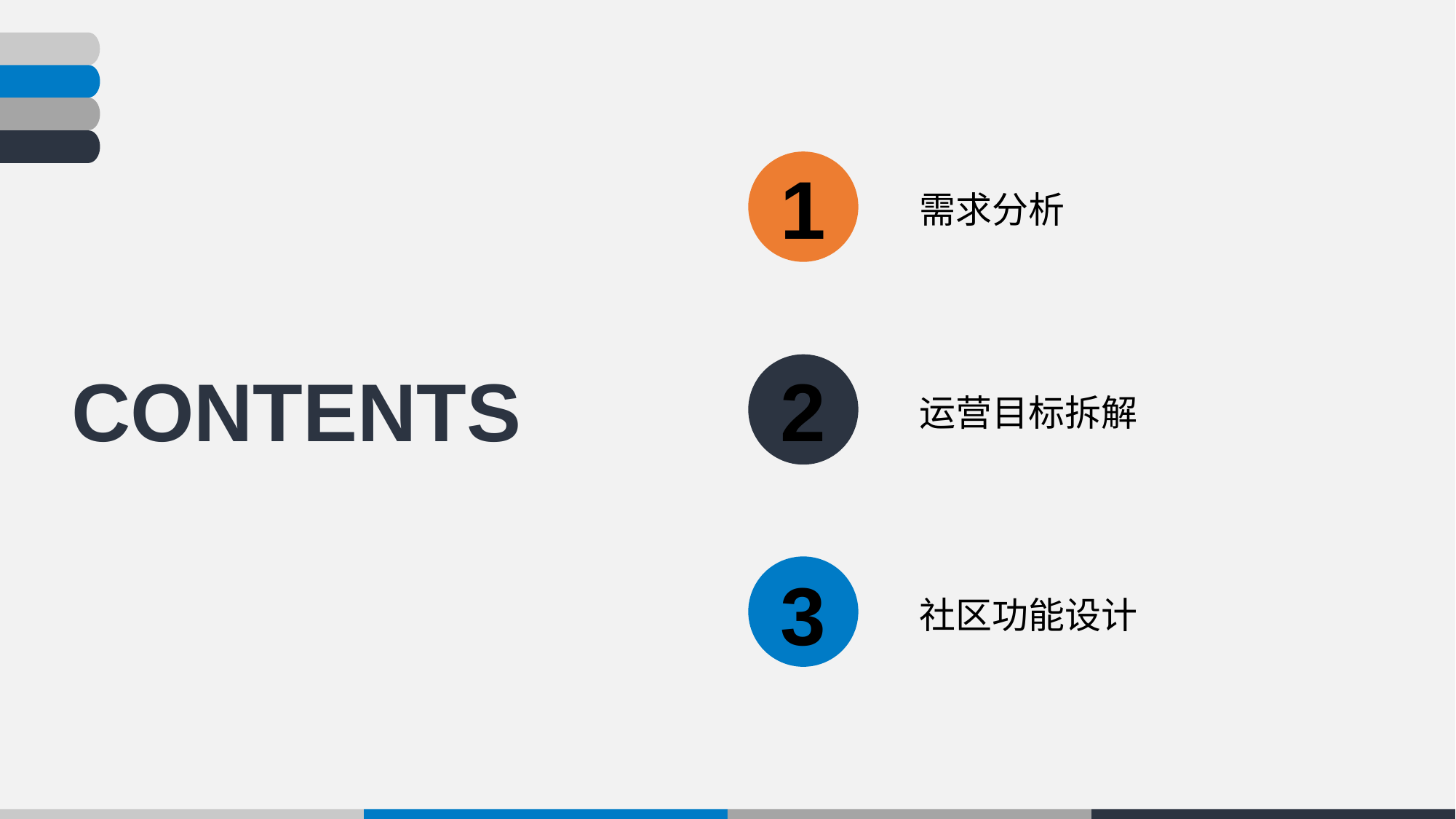

1
需求分析

2
CONTENTS
运营目标拆解

3
社区功能设计